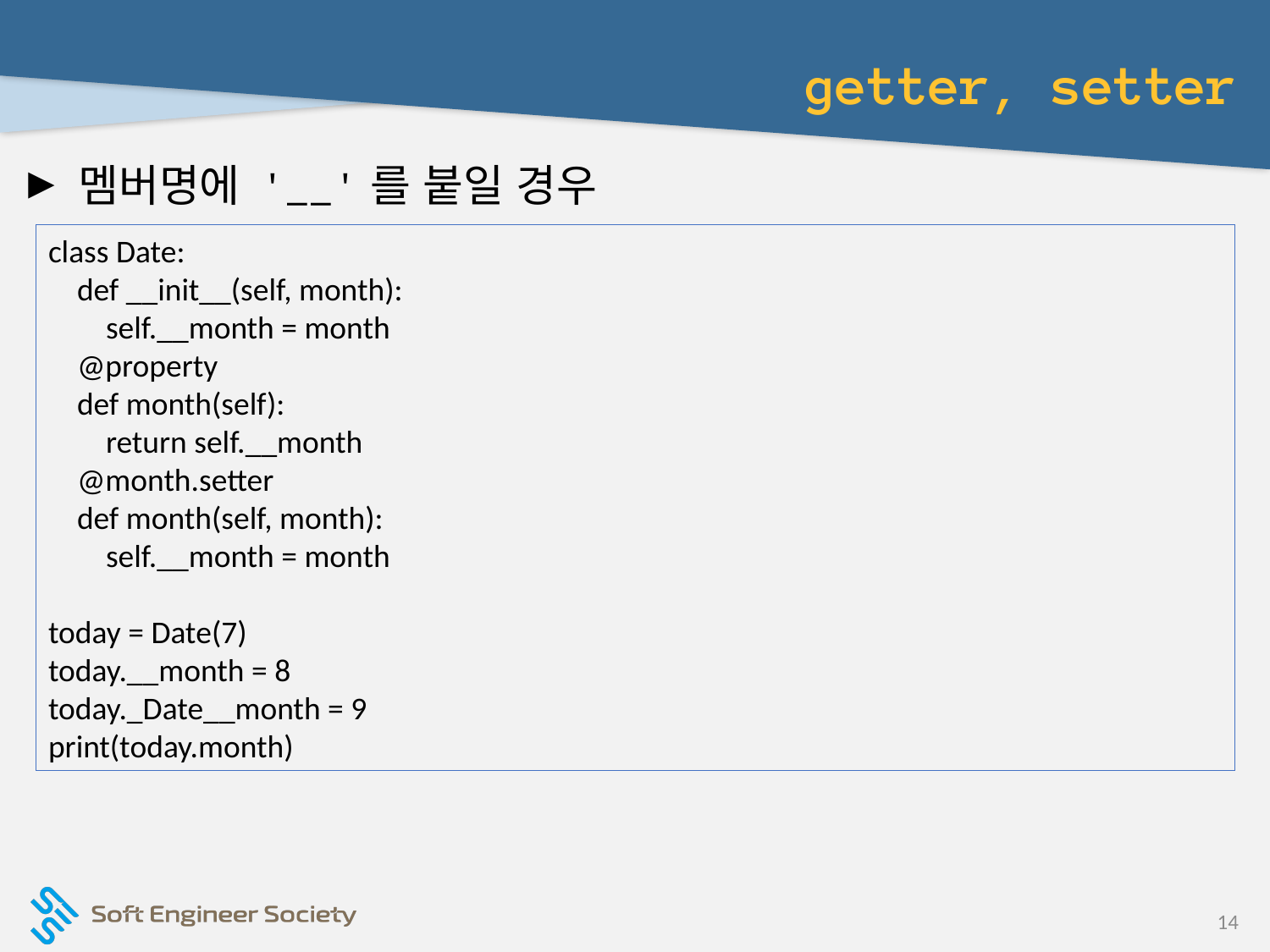

# getter, setter
멤버명에 '__'를 붙일 경우
class Date:
    def __init__(self, month):
        self.__month = month
    @property
    def month(self):
        return self.__month
    @month.setter
    def month(self, month):
        self.__month = month

today = Date(7)
today.__month = 8
today._Date__month = 9
print(today.month)
14